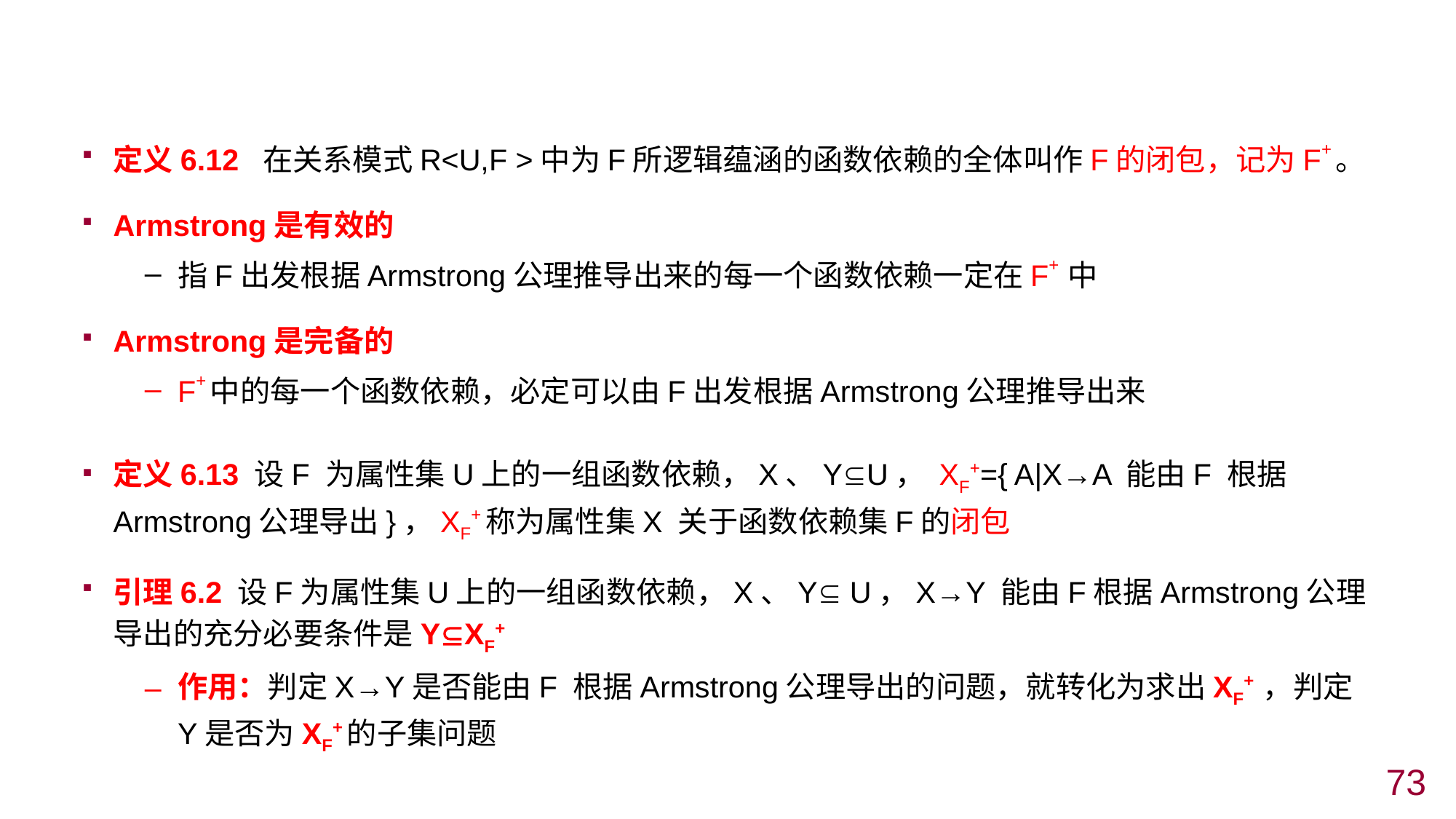

#
定义6.12  在关系模式R<U,F >中为F所逻辑蕴涵的函数依赖的全体叫作F的闭包，记为F+。

Armstrong是有效的
指F出发根据Armstrong公理推导出来的每一个函数依赖一定在F+ 中

Armstrong是完备的
F+中的每一个函数依赖，必定可以由F出发根据Armstrong公理推导出来

定义6.13 设F 为属性集U上的一组函数依赖，X、Y⊆U， XF+={ A|X→A 能由F 根据Armstrong公理导出}，XF+称为属性集X 关于函数依赖集F的闭包

引理6.2 设F为属性集U上的一组函数依赖，X、Y⊆ U，X→Y 能由F根据Armstrong公理导出的充分必要条件是Y⊆XF+
作用：判定X→Y是否能由F 根据Armstrong公理导出的问题，就转化为求出XF+ ，判定Y是否为XF+的子集问题
73